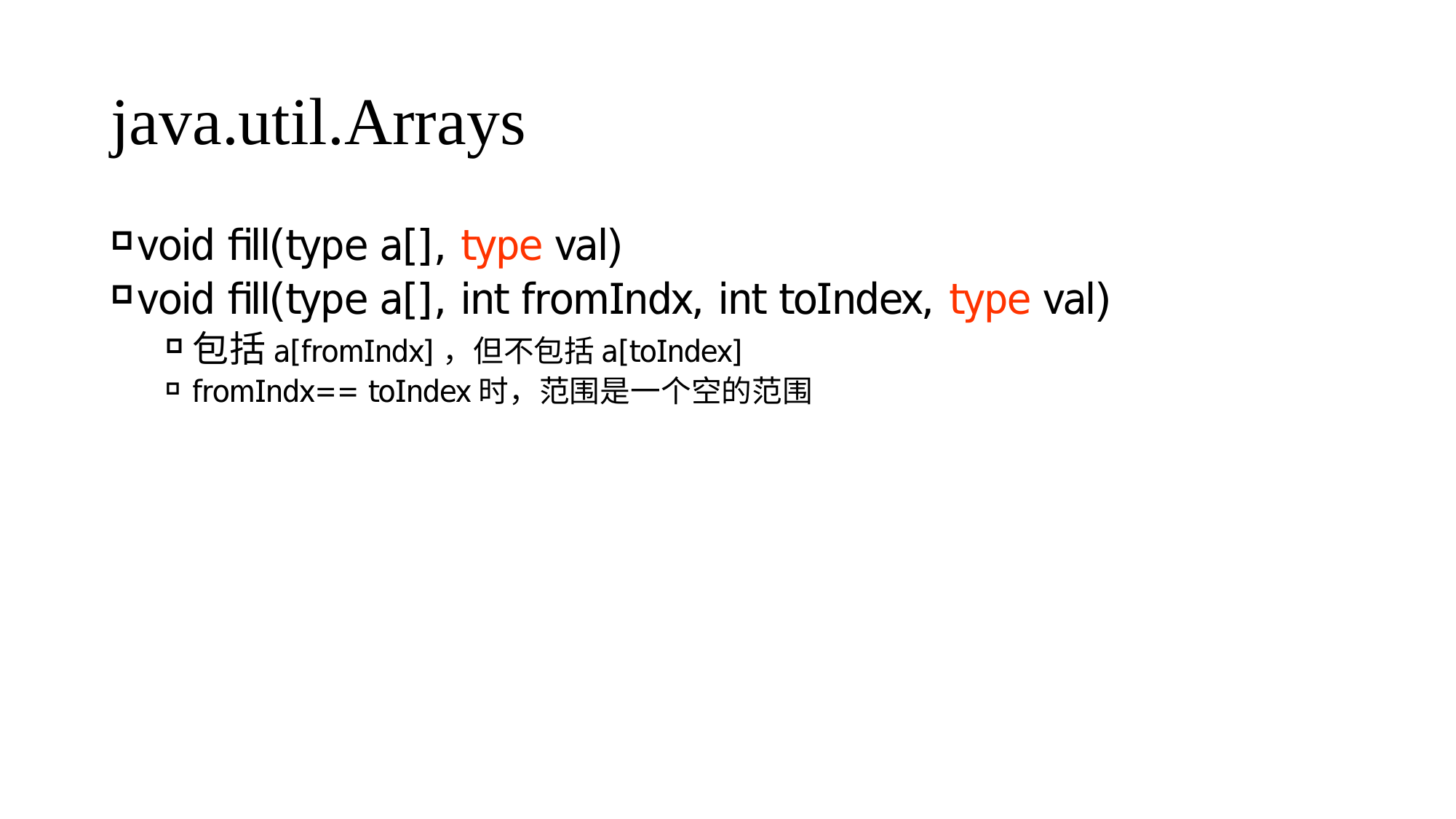

# java.util.Arrays
void fill(type a[], type val)
void fill(type a[], int fromIndx, int toIndex, type val)
包括a[fromIndx]，但不包括a[toIndex]
fromIndx== toIndex时，范围是一个空的范围